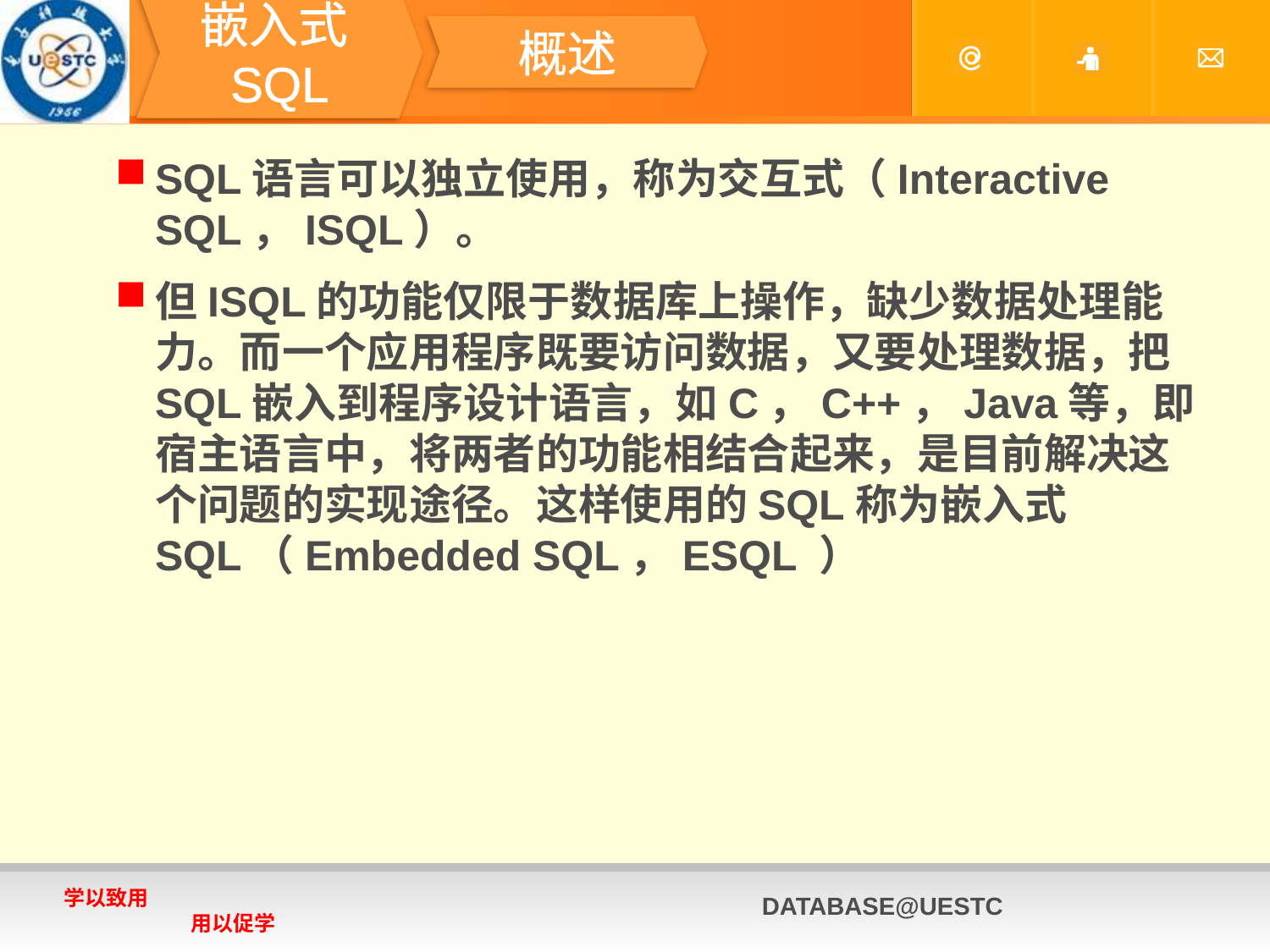

#
概述
嵌入式SQL
SQL语言可以独立使用，称为交互式（Interactive SQL，ISQL）。
但ISQL的功能仅限于数据库上操作，缺少数据处理能力。而一个应用程序既要访问数据，又要处理数据，把SQL嵌入到程序设计语言，如C，C++，Java等，即宿主语言中，将两者的功能相结合起来，是目前解决这个问题的实现途径。这样使用的SQL称为嵌入式SQL（Embedded SQL，ESQL ）